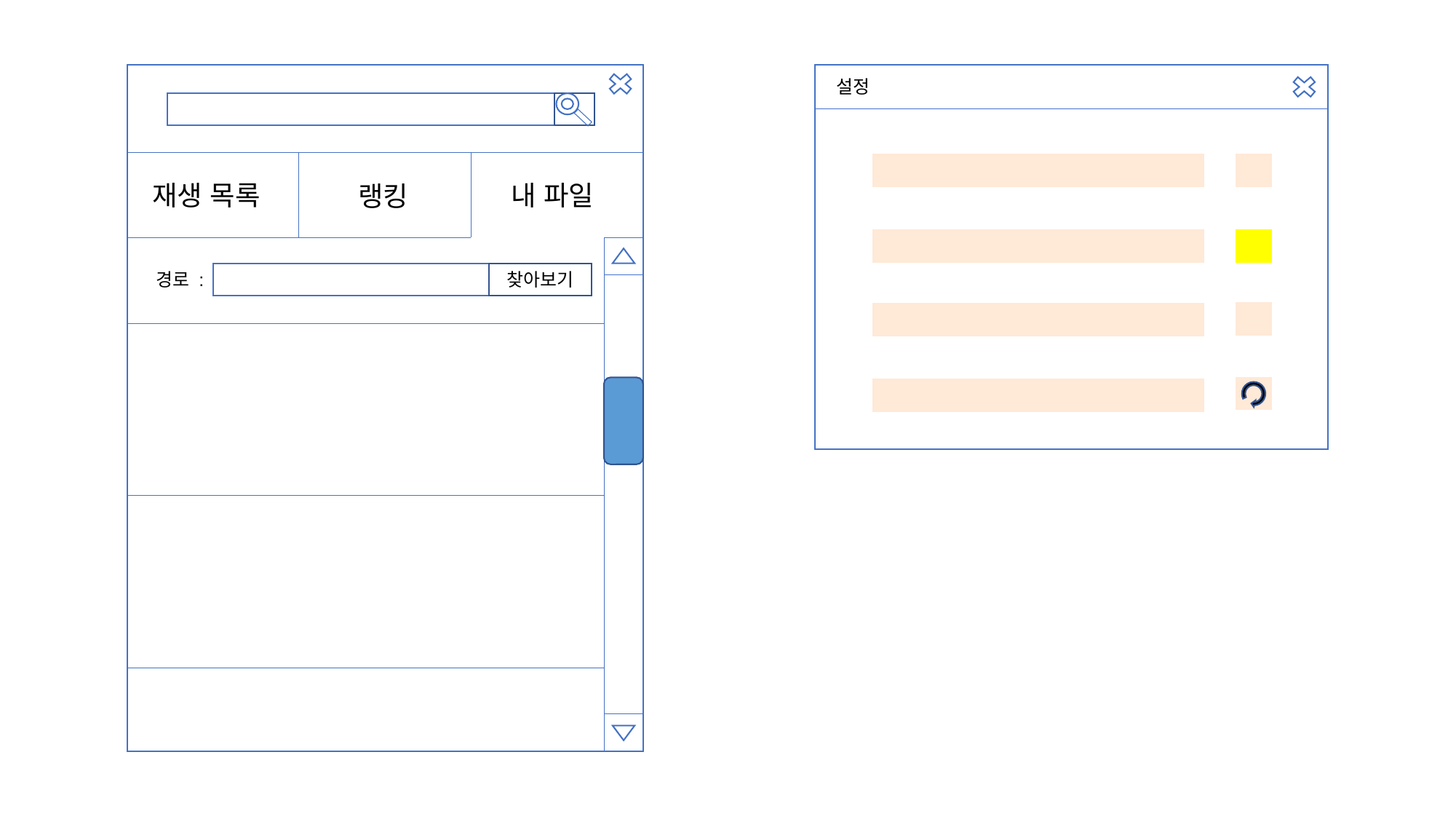

설정

내 파일
재생 목록
랭킹

경로 :

찾아보기